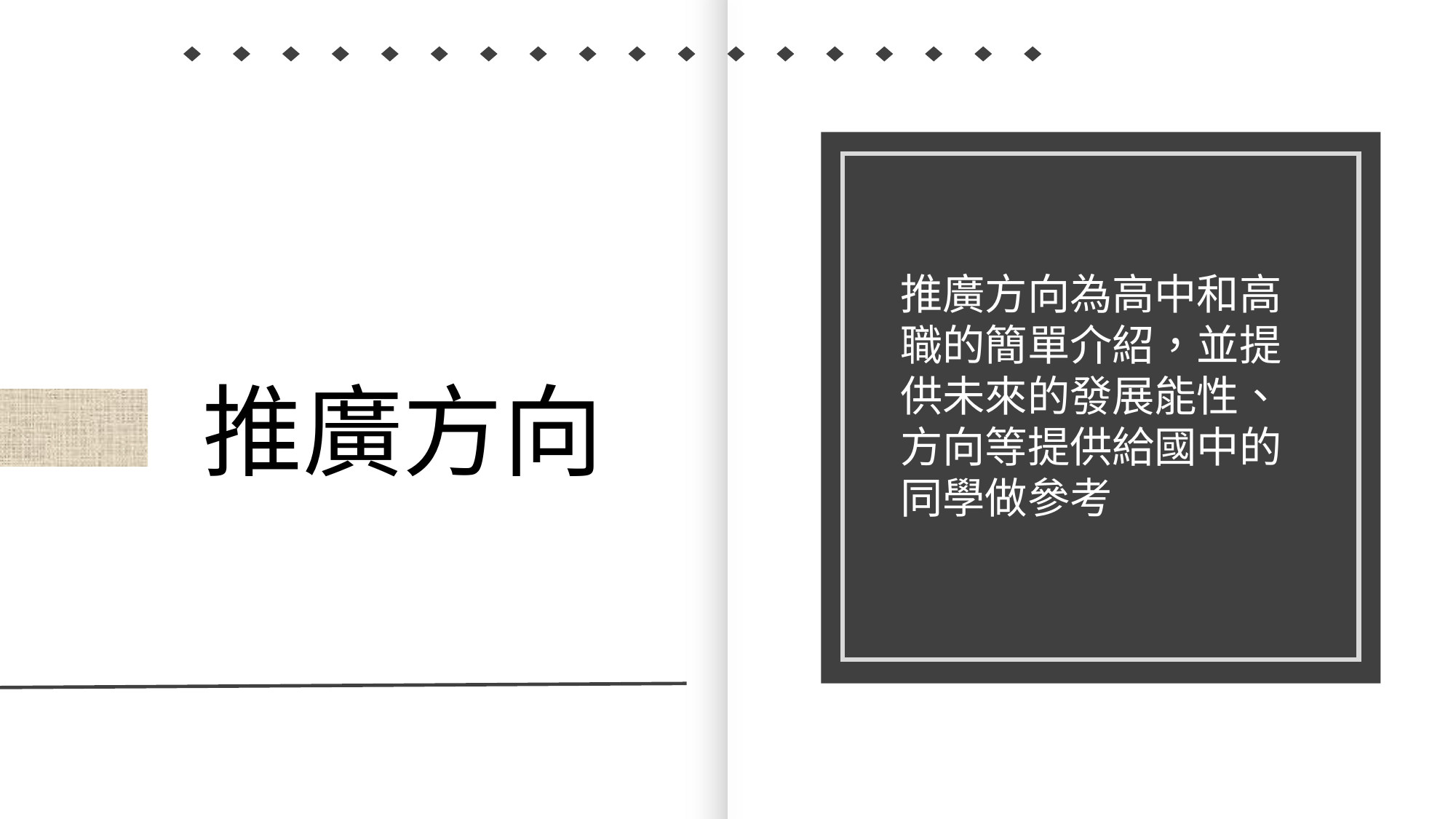

推廣方向為高中和高職的簡單介紹，並提供未來的發展能性、方向等提供給國中的同學做參考

推廣方向